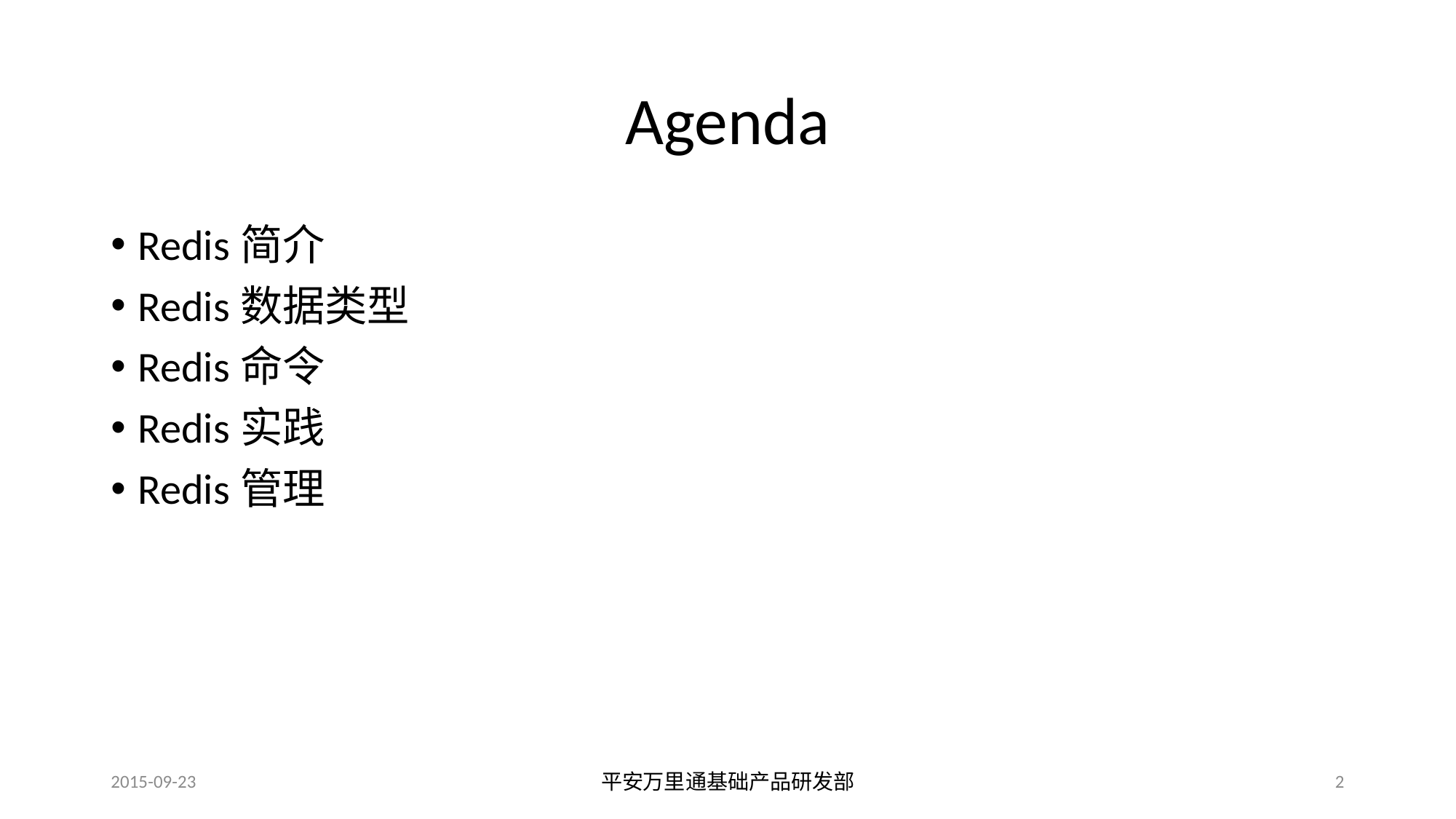

# Agenda
Redis简介
Redis数据类型
Redis命令
Redis实践
Redis管理
2015-09-23
平安万里通基础产品研发部
2